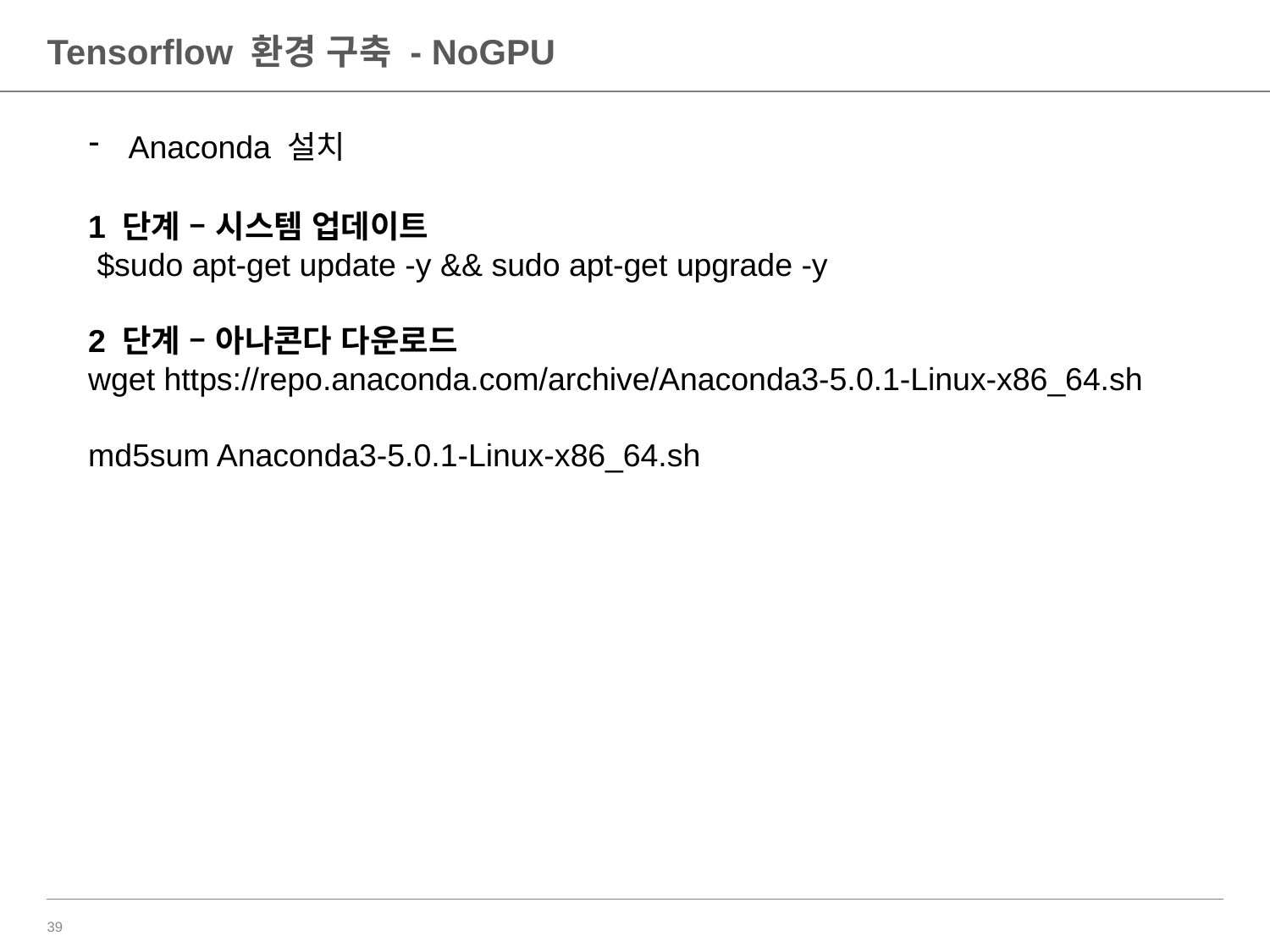

# Tensorflow 환경 구축 - NoGPU
Anaconda 설치
1 단계 – 시스템 업데이트
 $sudo apt-get update -y && sudo apt-get upgrade -y

2 단계 – 아나콘다 다운로드
wget https://repo.anaconda.com/archive/Anaconda3-5.0.1-Linux-x86_64.sh
 
md5sum Anaconda3-5.0.1-Linux-x86_64.sh